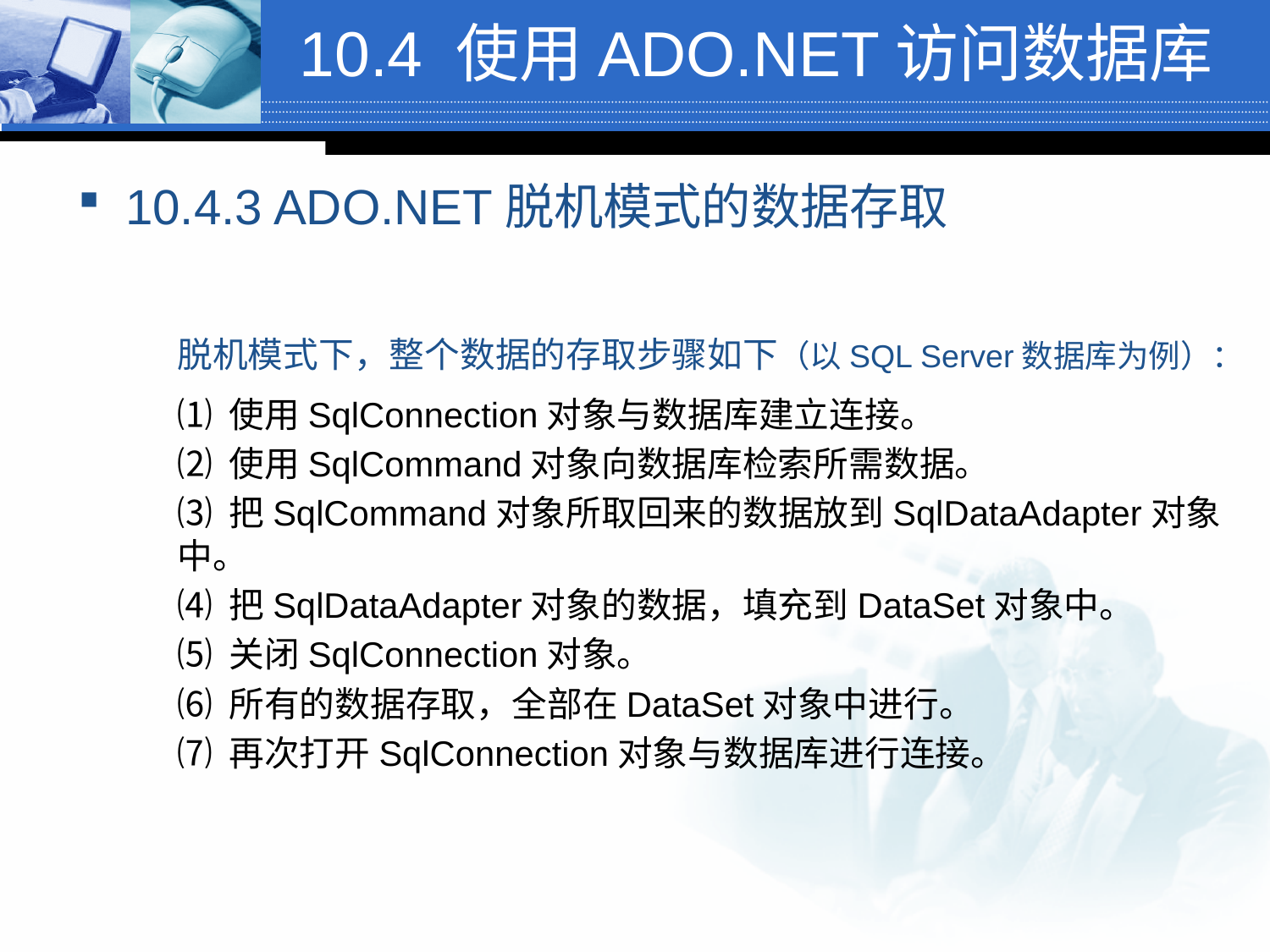

# 10.4 使用ADO.NET访问数据库
10.4.3 ADO.NET脱机模式的数据存取
脱机模式下，整个数据的存取步骤如下（以SQL Server数据库为例）：
⑴ 使用SqlConnection对象与数据库建立连接。
⑵ 使用SqlCommand对象向数据库检索所需数据。
⑶ 把SqlCommand对象所取回来的数据放到SqlDataAdapter对象中。
⑷ 把SqlDataAdapter对象的数据，填充到DataSet对象中。
⑸ 关闭SqlConnection对象。
⑹ 所有的数据存取，全部在DataSet对象中进行。
⑺ 再次打开SqlConnection对象与数据库进行连接。